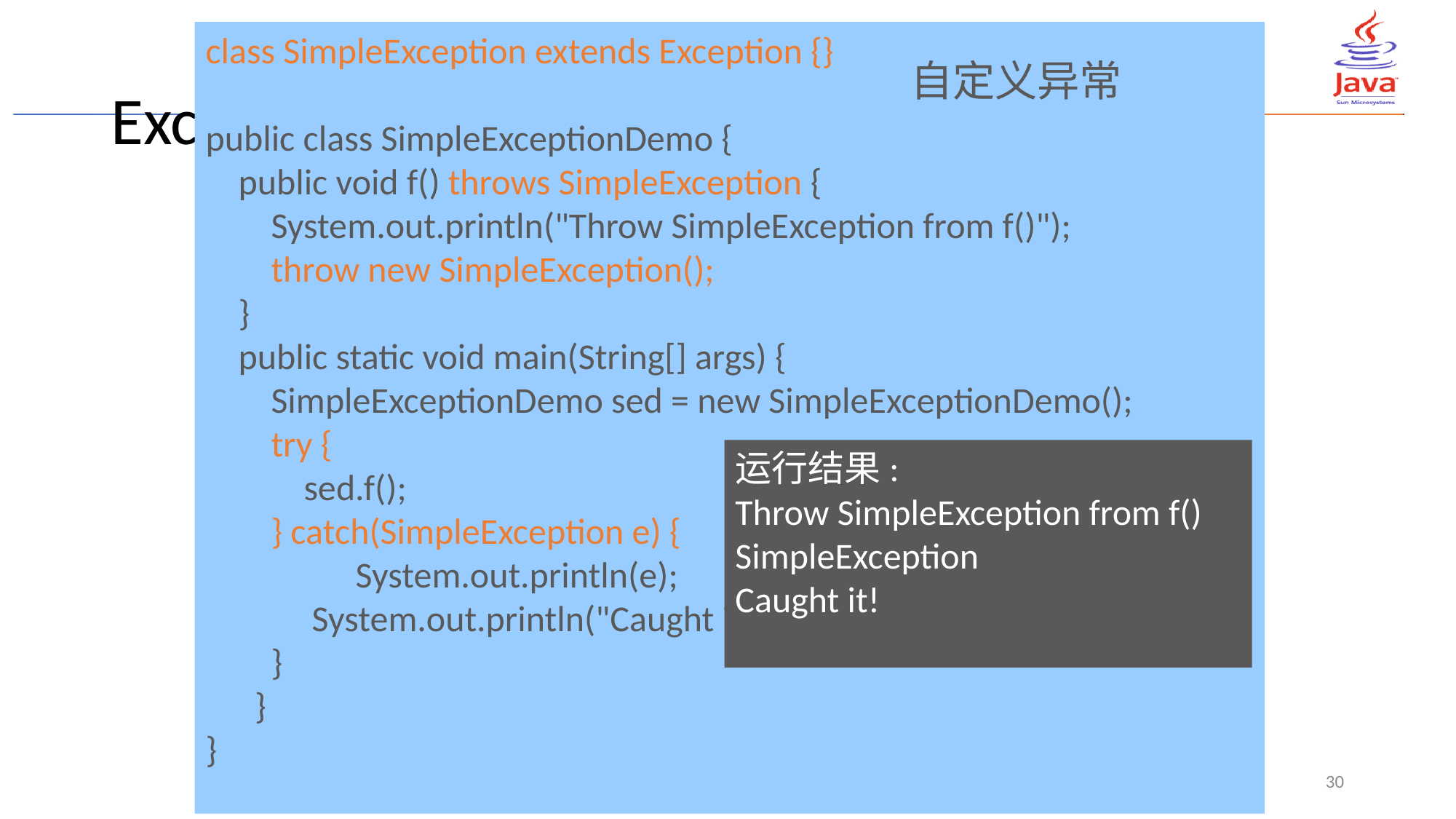

class SimpleException extends Exception {}

public class SimpleExceptionDemo {
    public void f() throws SimpleException {
        System.out.println("Throw SimpleException from f()");
        throw new SimpleException();
    }
    public static void main(String[] args) {
        SimpleExceptionDemo sed = new SimpleExceptionDemo();
        try {
            sed.f();
        } catch(SimpleException e) {
		System.out.println(e);
             System.out.println("Caught it!");
        }
	 }
}
# Exception
自定义异常

异常类的选择
程序员设计的异常
系统自带异常
运行结果:
Throw SimpleException from f()
SimpleException
Caught it!
30